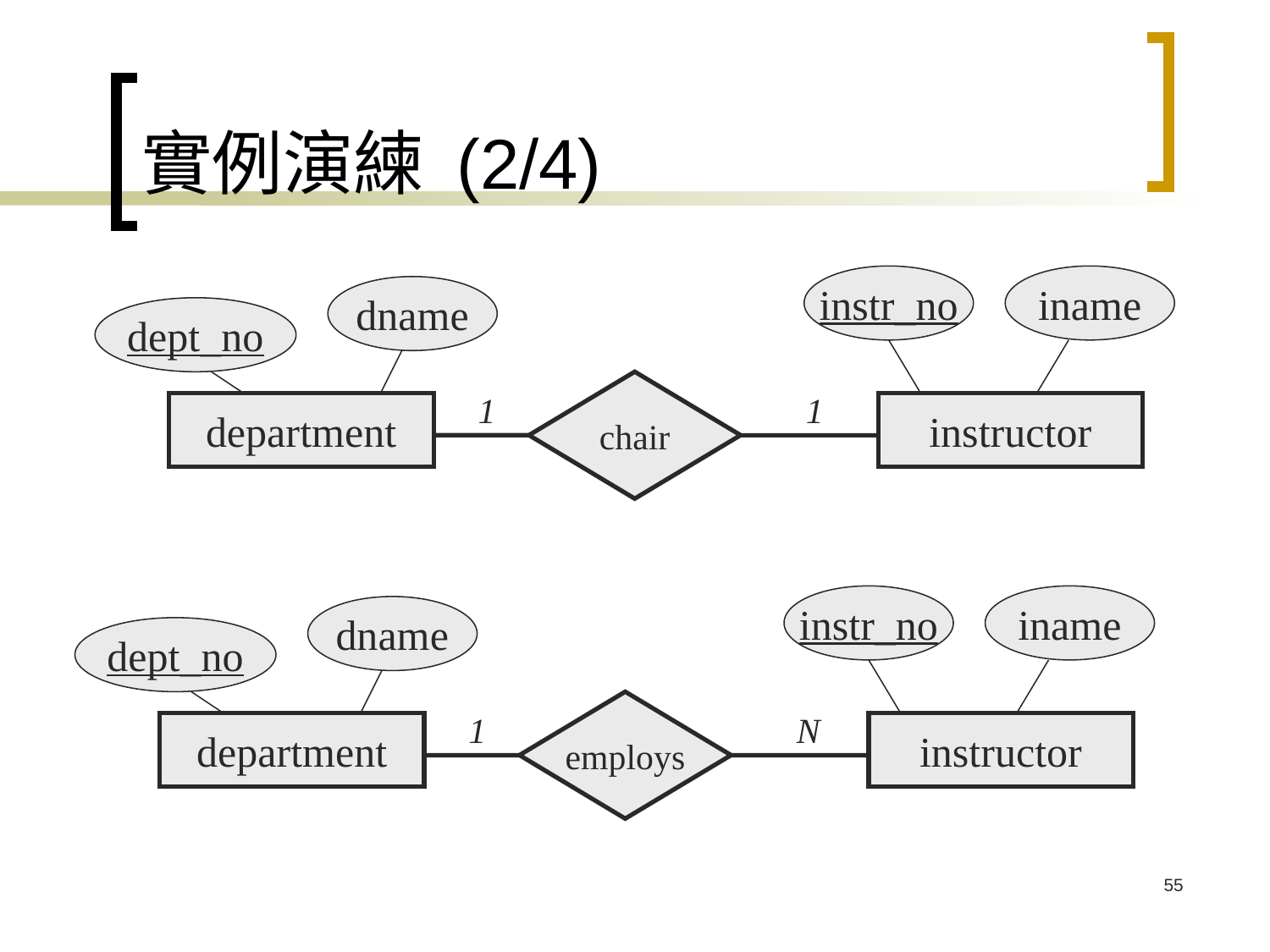

實例演練 (2/4)
instr_no
iname
dname
dept_no

chair
1
1
department
instructor

instr_no
iname
dname
dept_no

employs
1
N
department
instructor

55